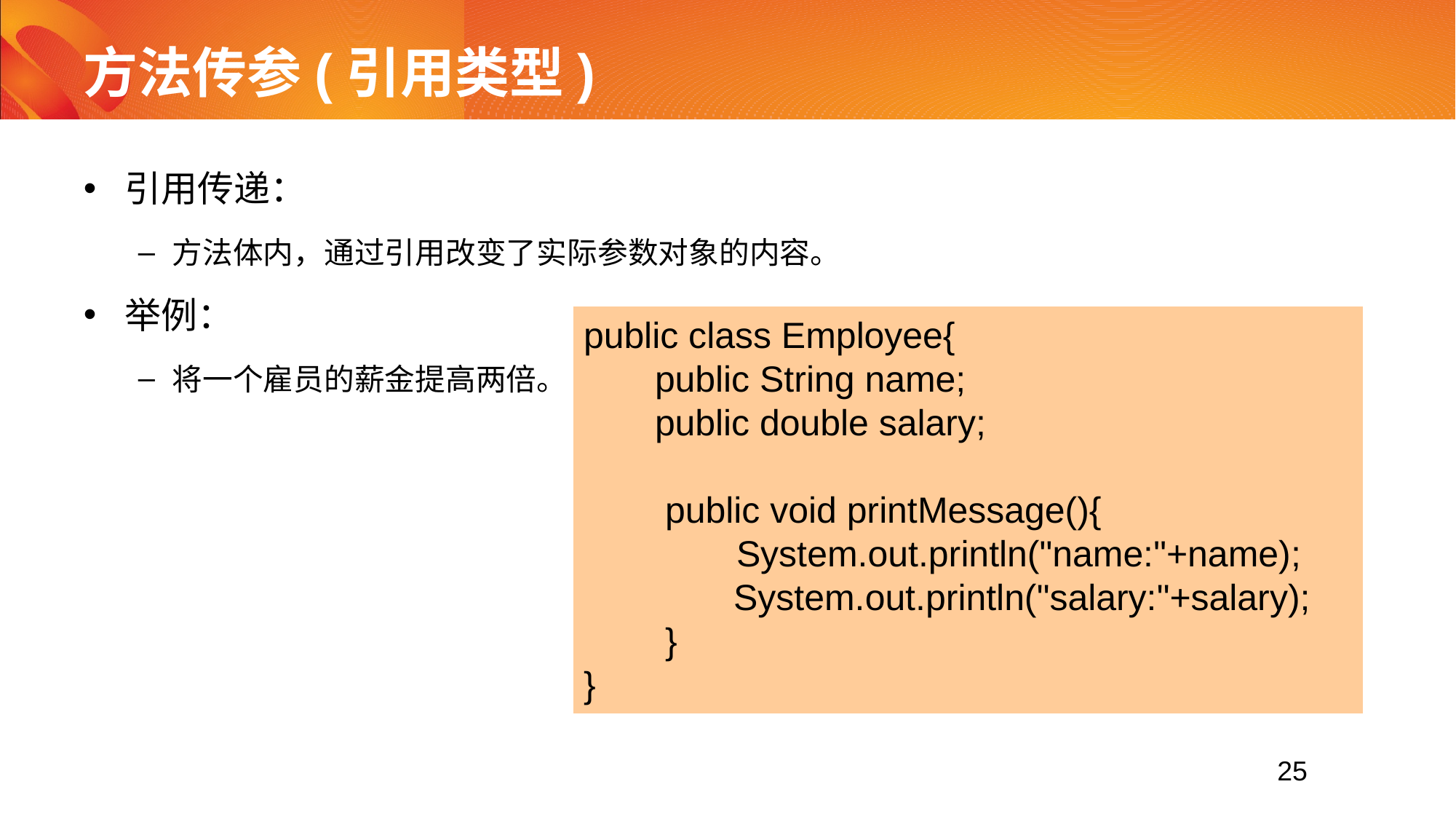

# 方法传参(引用类型)
引用传递：
方法体内，通过引用改变了实际参数对象的内容。
举例：
将一个雇员的薪金提高两倍。

public class Employee{
       public String name;
       public double salary;

        public void printMessage(){
               System.out.println("name:"+name);
	    System.out.println("salary:"+salary);
        }
}